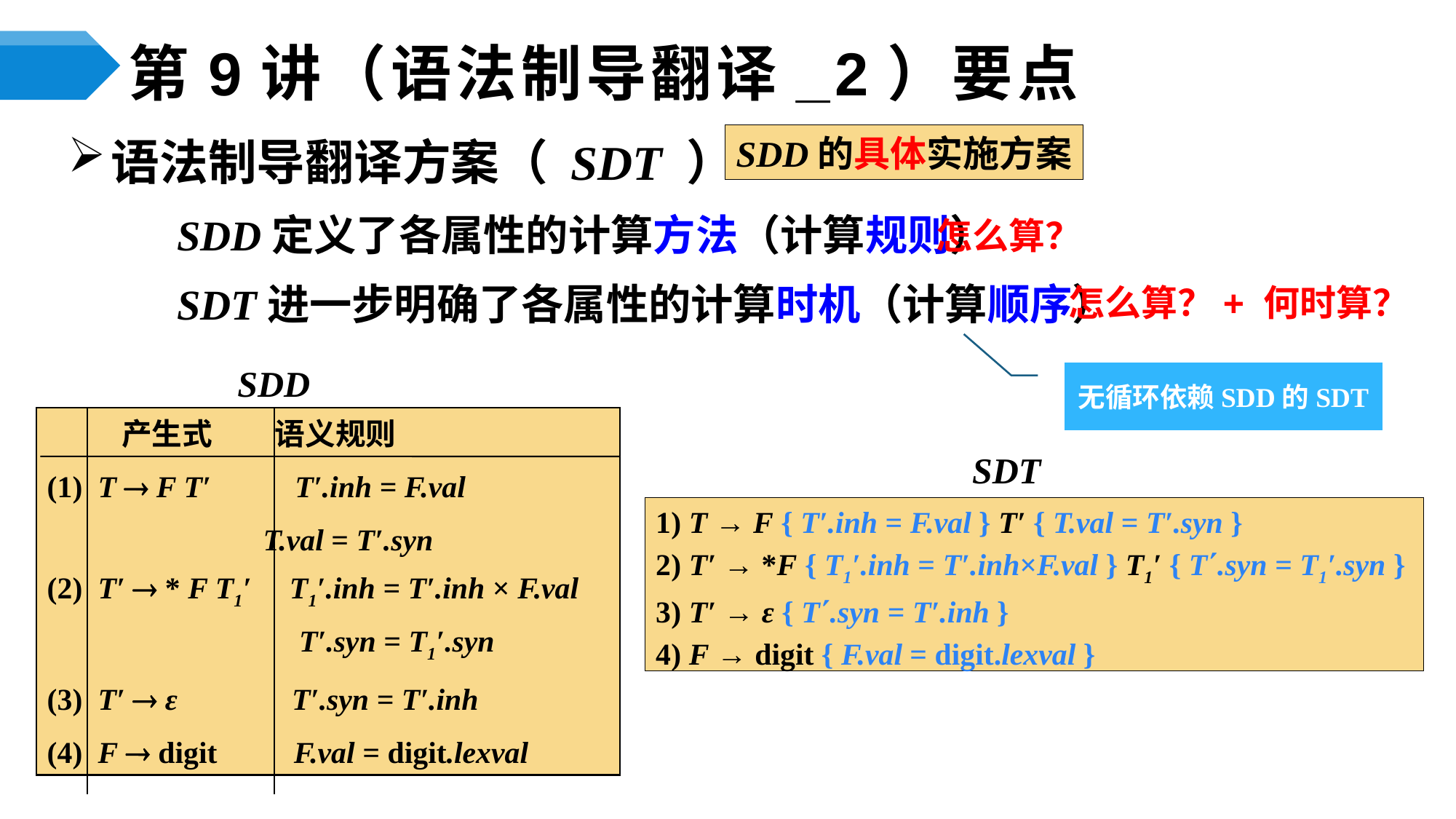

# 第9讲（语法制导翻译_2）要点
语法制导翻译方案（ SDT ）
	SDD定义了各属性的计算方法（计算规则）
	SDT进一步明确了各属性的计算时机（计算顺序）

SDD的具体实施方案
怎么算？
怎么算？+ 何时算？
SDD
无循环依赖SDD的SDT
          产生式         语义规则
(1)  T → F T′           T′.inh = F.val
              	              T.val = T′.syn
(2)  T′ → * F T1′     T1′.inh = T′.inh × F.val
                                 T′.syn = T1′.syn
(3)  T′ → ε               T′.syn = T′.inh
(4)  F → digit          F.val = digit.lexval

SDT
1) T → F { T′.inh = F.val } T′ { T.val = T′.syn }
2) T′ → *F { T1′.inh = T′.inh×F.val } T1′ { T΄.syn = T1′.syn }
3) T′ → ε { T΄.syn = T′.inh }
4) F → digit { F.val = digit.lexval }